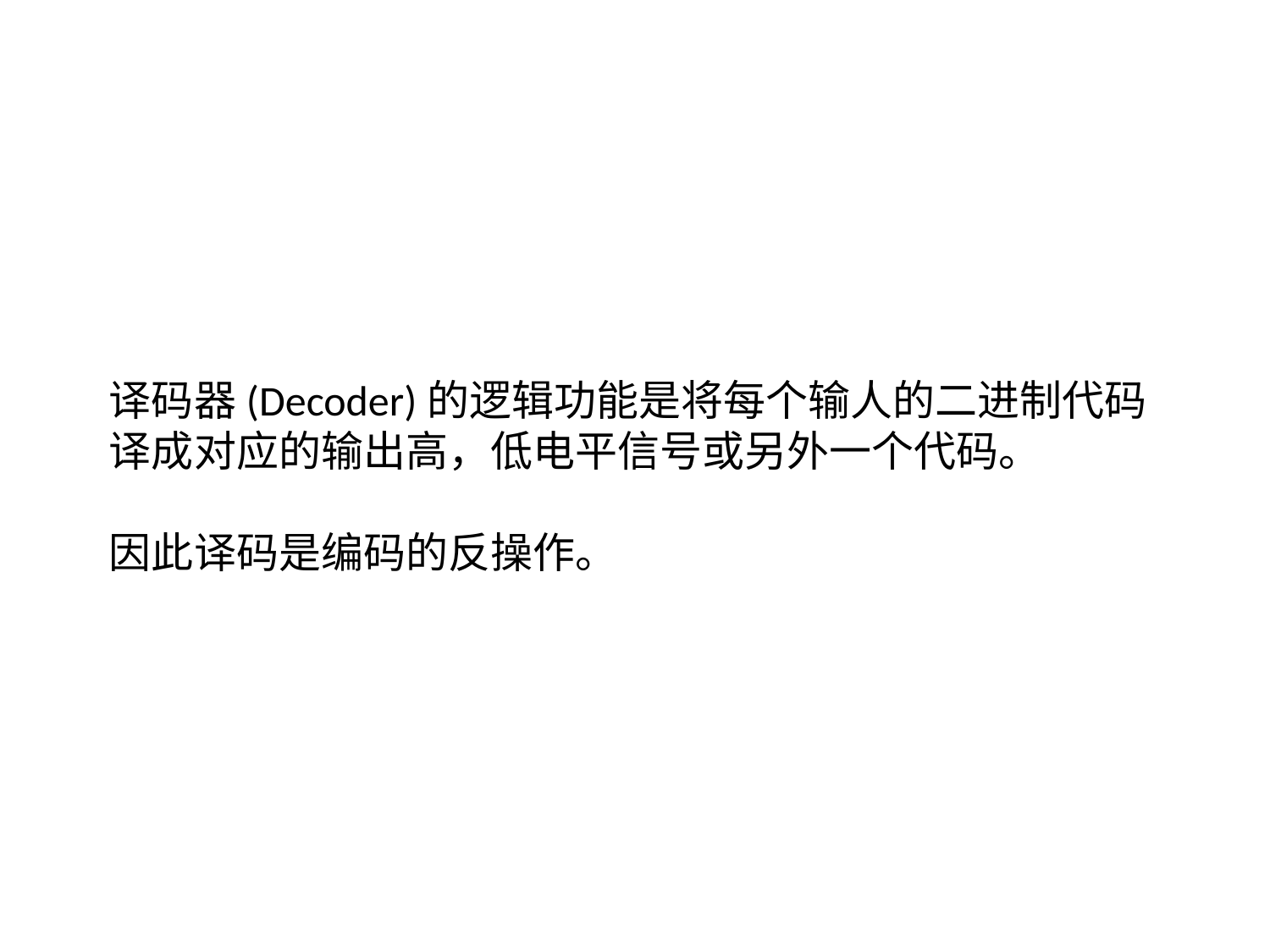

译码器(Decoder)的逻辑功能是将每个输人的二进制代码译成对应的输出高，低电平信号或另外一个代码。

因此译码是编码的反操作。